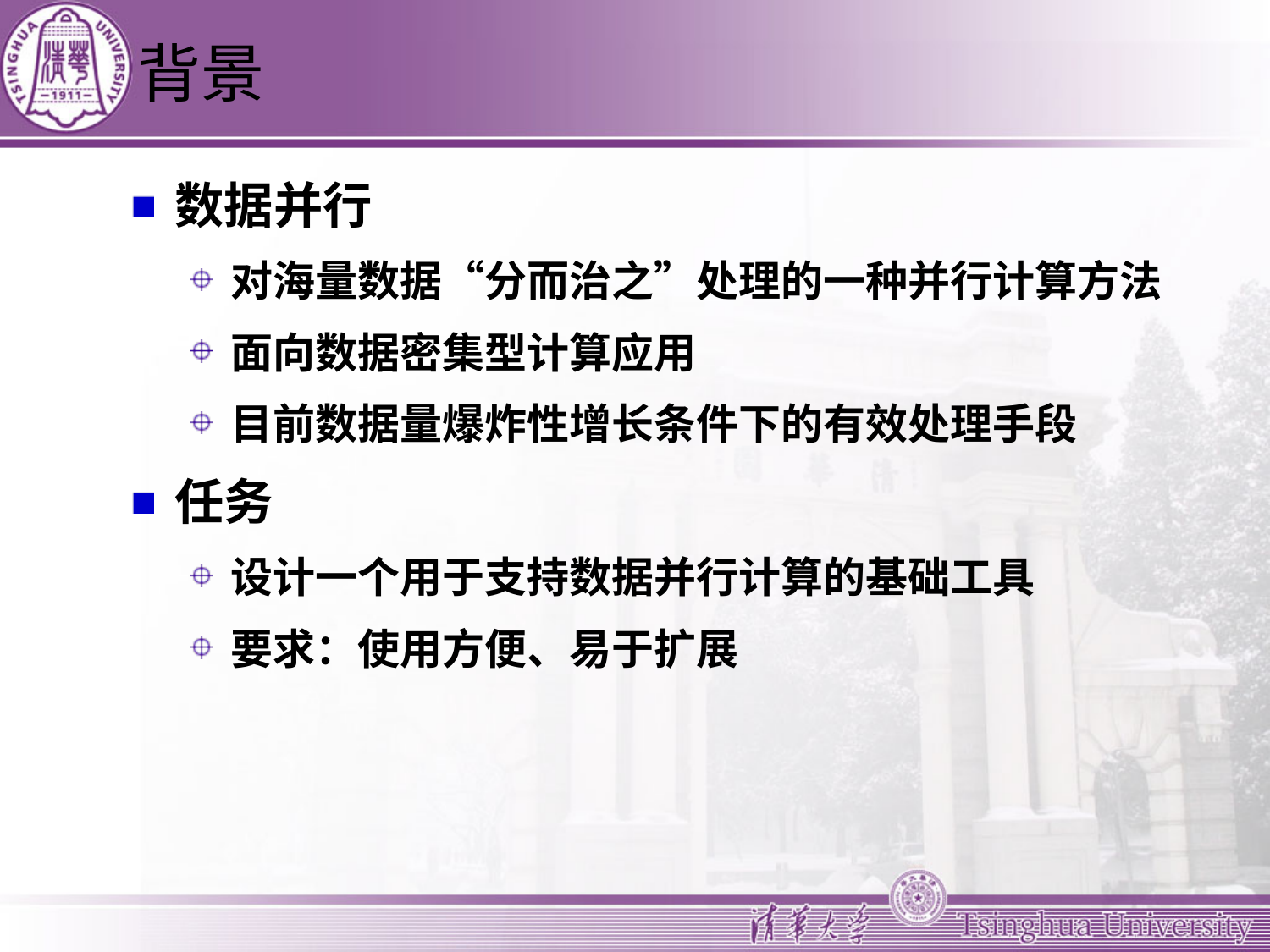

# 背景
数据并行
对海量数据“分而治之”处理的一种并行计算方法
面向数据密集型计算应用
目前数据量爆炸性增长条件下的有效处理手段
任务
设计一个用于支持数据并行计算的基础工具
要求：使用方便、易于扩展